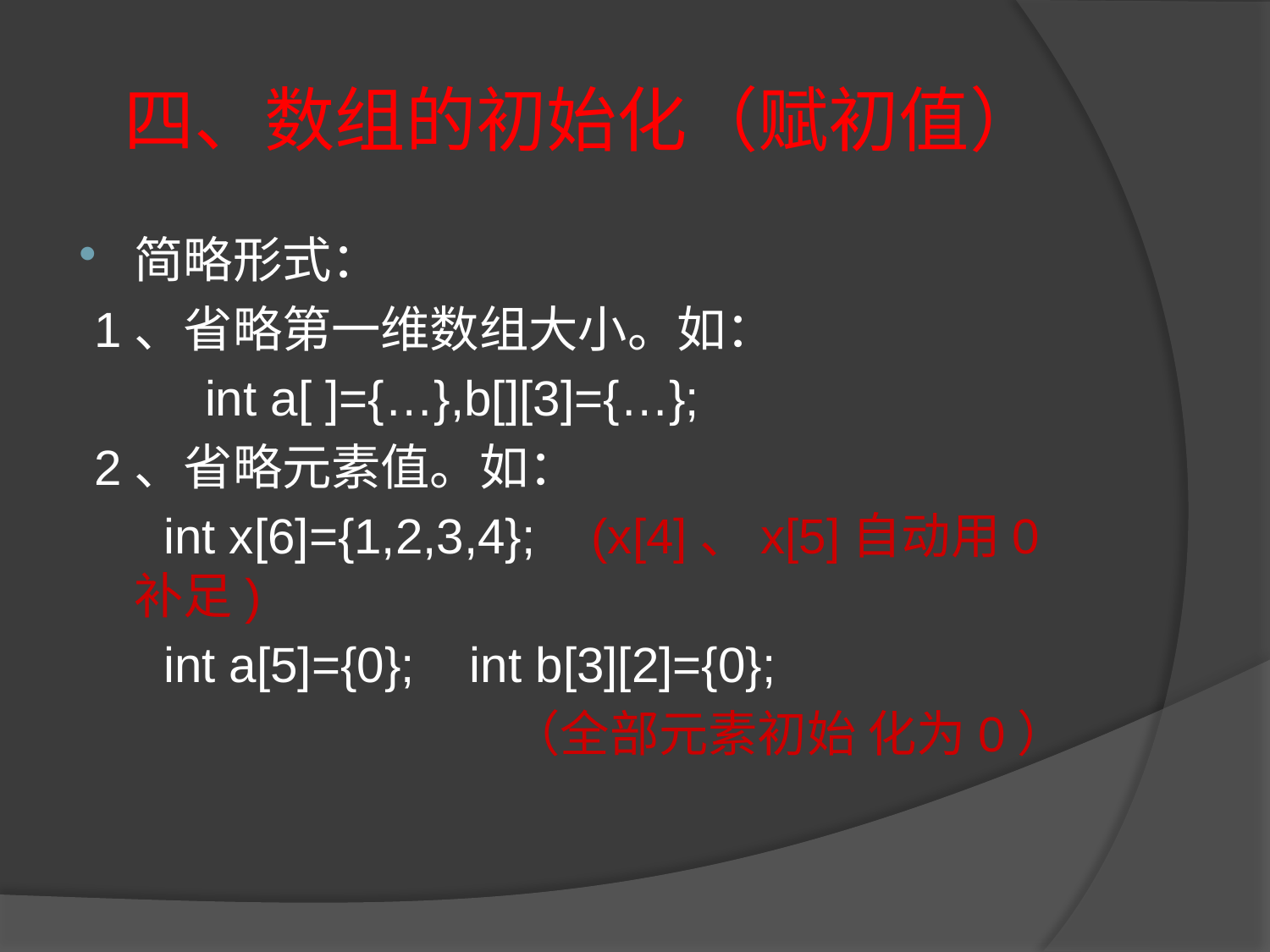

# 四、数组的初始化（赋初值）
简略形式：
 1、省略第一维数组大小。如：
         int a[ ]={…},b[][3]={…};
 2、省略元素值。如：
      int x[6]={1,2,3,4};    (x[4]、x[5]自动用0补足)
      int a[5]={0};    int b[3][2]={0};
                                      （全部元素初始 化为0）